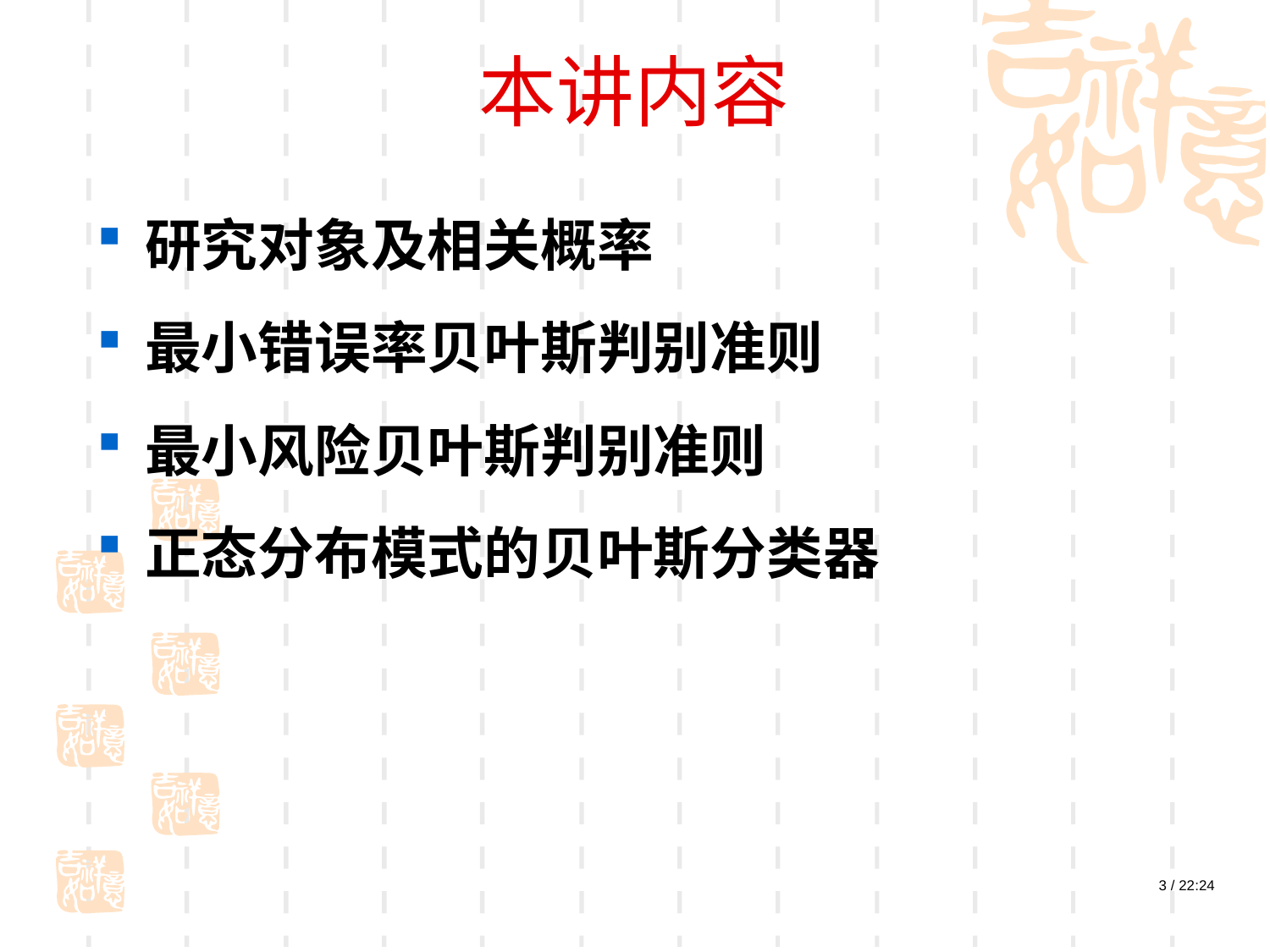

# 本讲内容
研究对象及相关概率
最小错误率贝叶斯判别准则
最小风险贝叶斯判别准则
正态分布模式的贝叶斯分类器
3 / 22:24